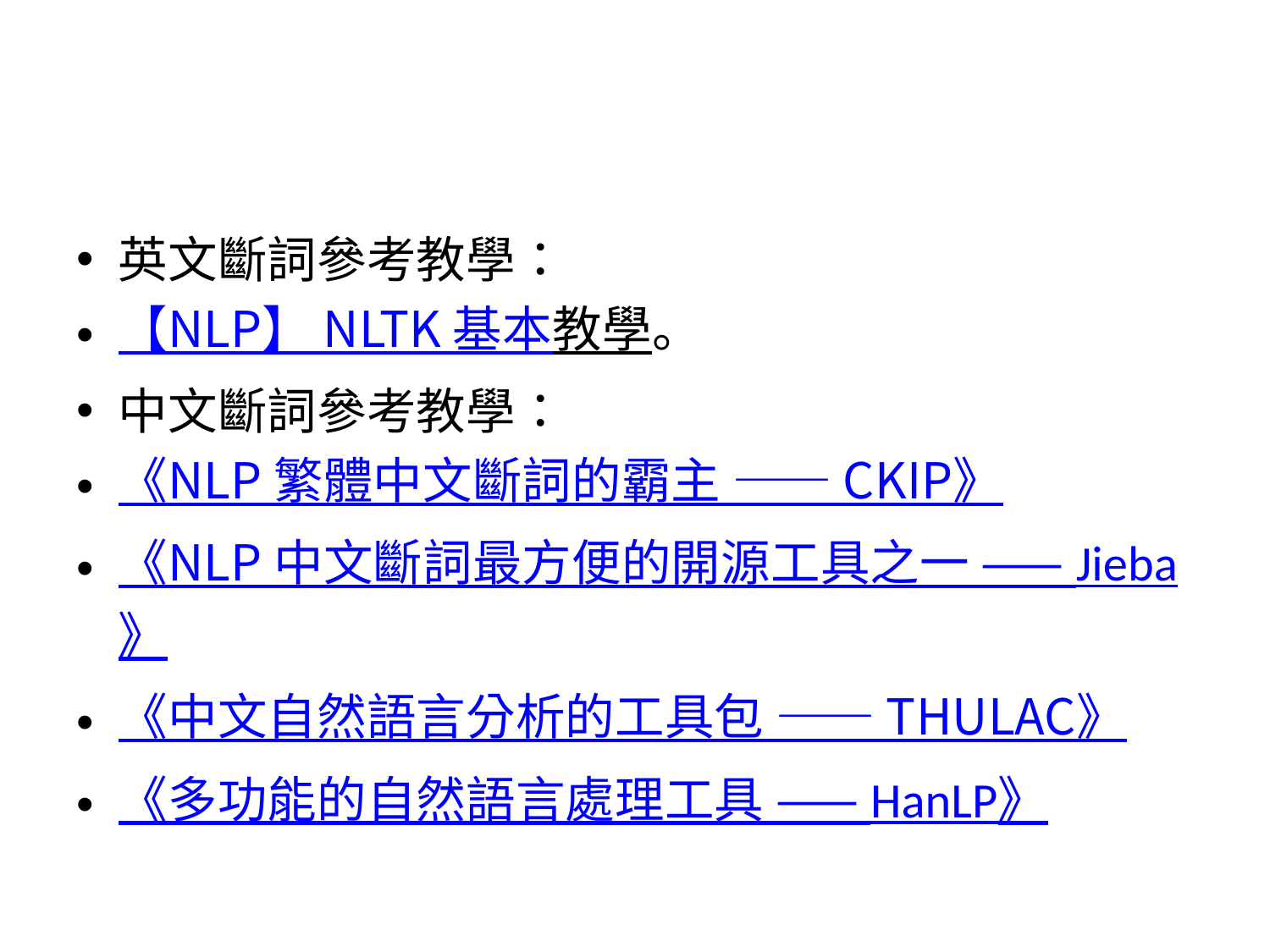

#
英文斷詞參考教學：
【NLP】 NLTK 基本教學。
中文斷詞參考教學：
《NLP 繁體中文斷詞的霸主 —— CKIP》
《NLP 中文斷詞最方便的開源工具之一 —— Jieba》
《中文自然語言分析的工具包 —— THULAC》
《多功能的自然語言處理工具 —— HanLP》